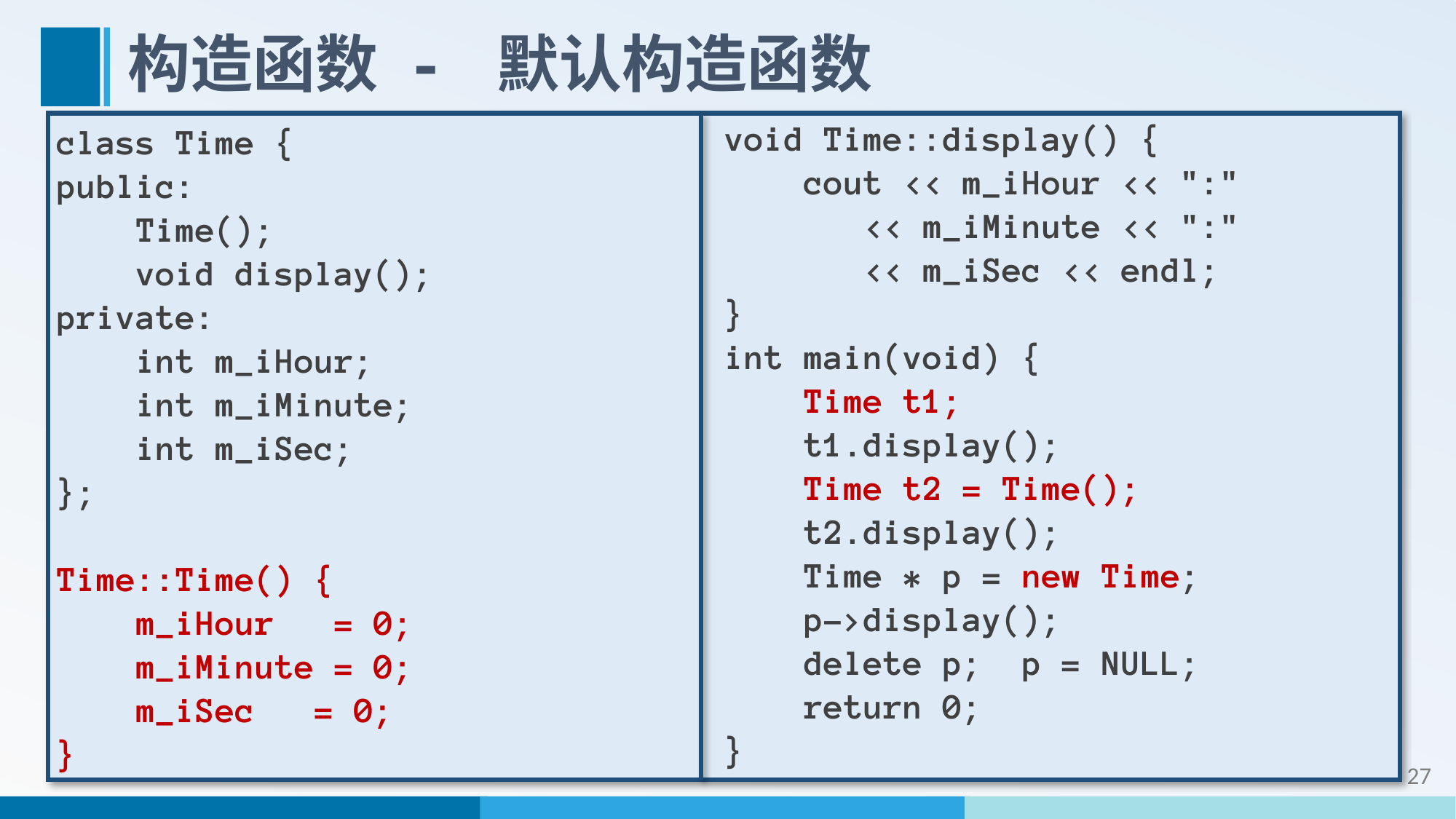

# 构造函数 - 默认构造函数
void Time::display() {
    cout << m_iHour << ":"
       << m_iMinute << ":"
       << m_iSec << endl;
}
int main(void) {
    Time t1;
    t1.display();
    Time t2 = Time();
    t2.display();
    Time * p = new Time;
    p->display();
    delete p;  p = NULL;
    return 0;
}

class Time {
public:
    Time();
    void display();
private:
    int m_iHour;
    int m_iMinute;
    int m_iSec;
};

Time::Time() {
    m_iHour   = 0;
    m_iMinute = 0;
    m_iSec   = 0;
}